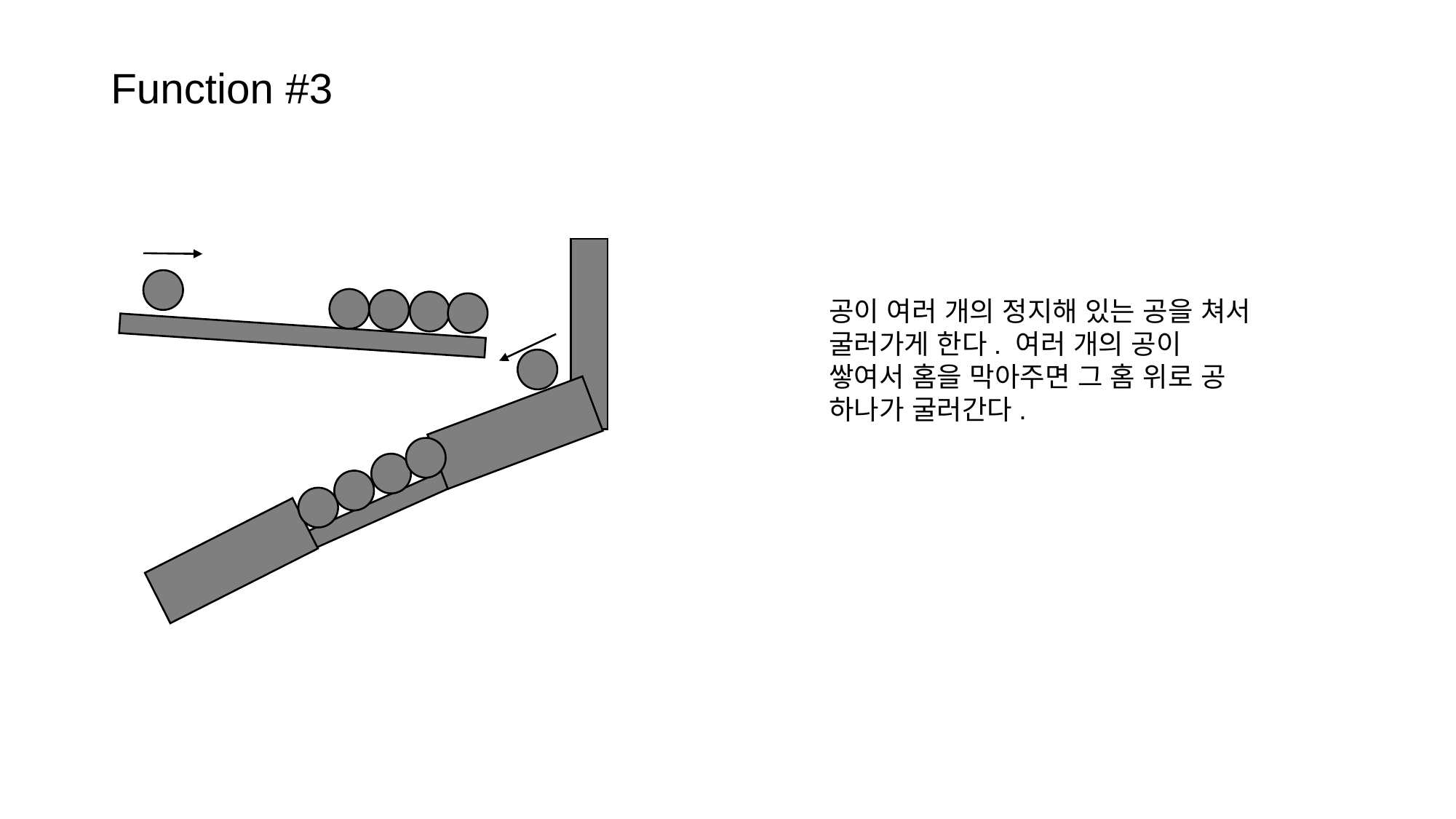

Function #3

공이 여러 개의 정지해 있는 공을 쳐서 굴러가게 한다. 여러 개의 공이 쌓여서 홈을 막아주면 그 홈 위로 공 하나가 굴러간다.